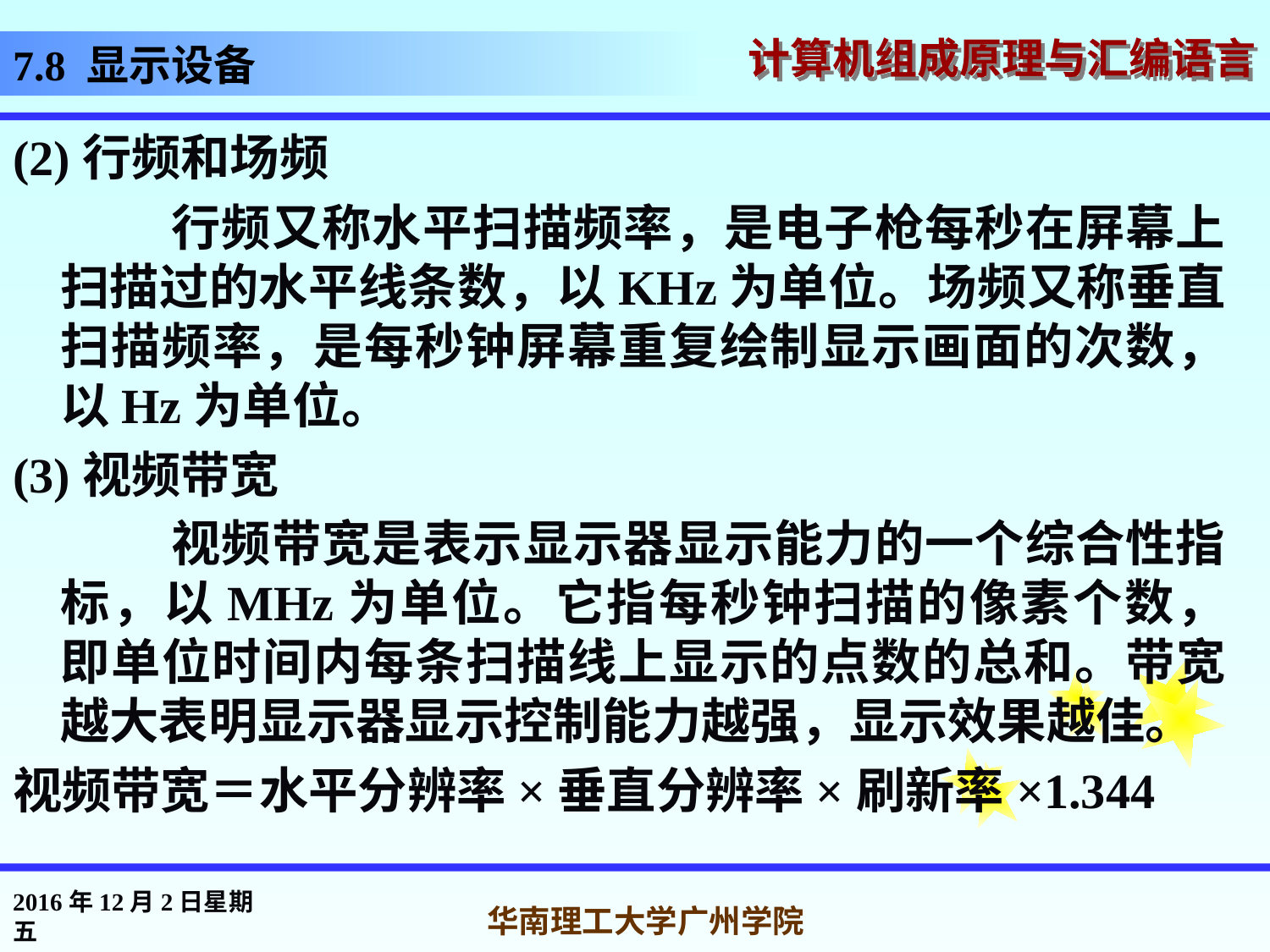

# 7.8 显示设备
(2)行频和场频
            行频又称水平扫描频率，是电子枪每秒在屏幕上扫描过的水平线条数，以KHz为单位。场频又称垂直扫描频率，是每秒钟屏幕重复绘制显示画面的次数，以Hz为单位。
(3)视频带宽
            视频带宽是表示显示器显示能力的一个综合性指标，以MHz为单位。它指每秒钟扫描的像素个数，即单位时间内每条扫描线上显示的点数的总和。带宽越大表明显示器显示控制能力越强，显示效果越佳。
视频带宽＝水平分辨率×垂直分辨率×刷新率×1.344
2016年12月2日星期五
华南理工大学广州学院